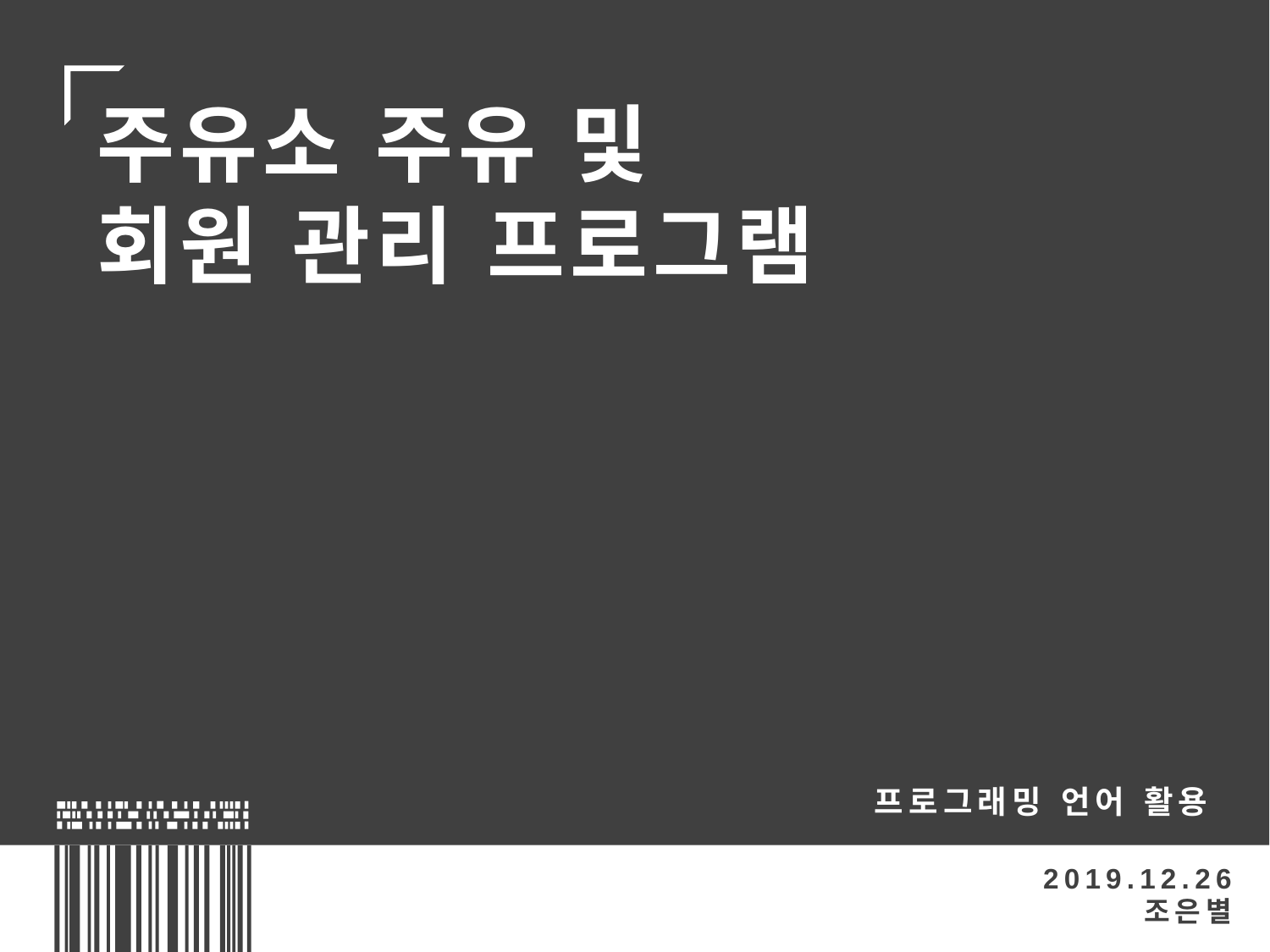

주유소 주유 및
회원 관리 프로그램
프로그래밍 언어 활용

2019.12.26
조은별